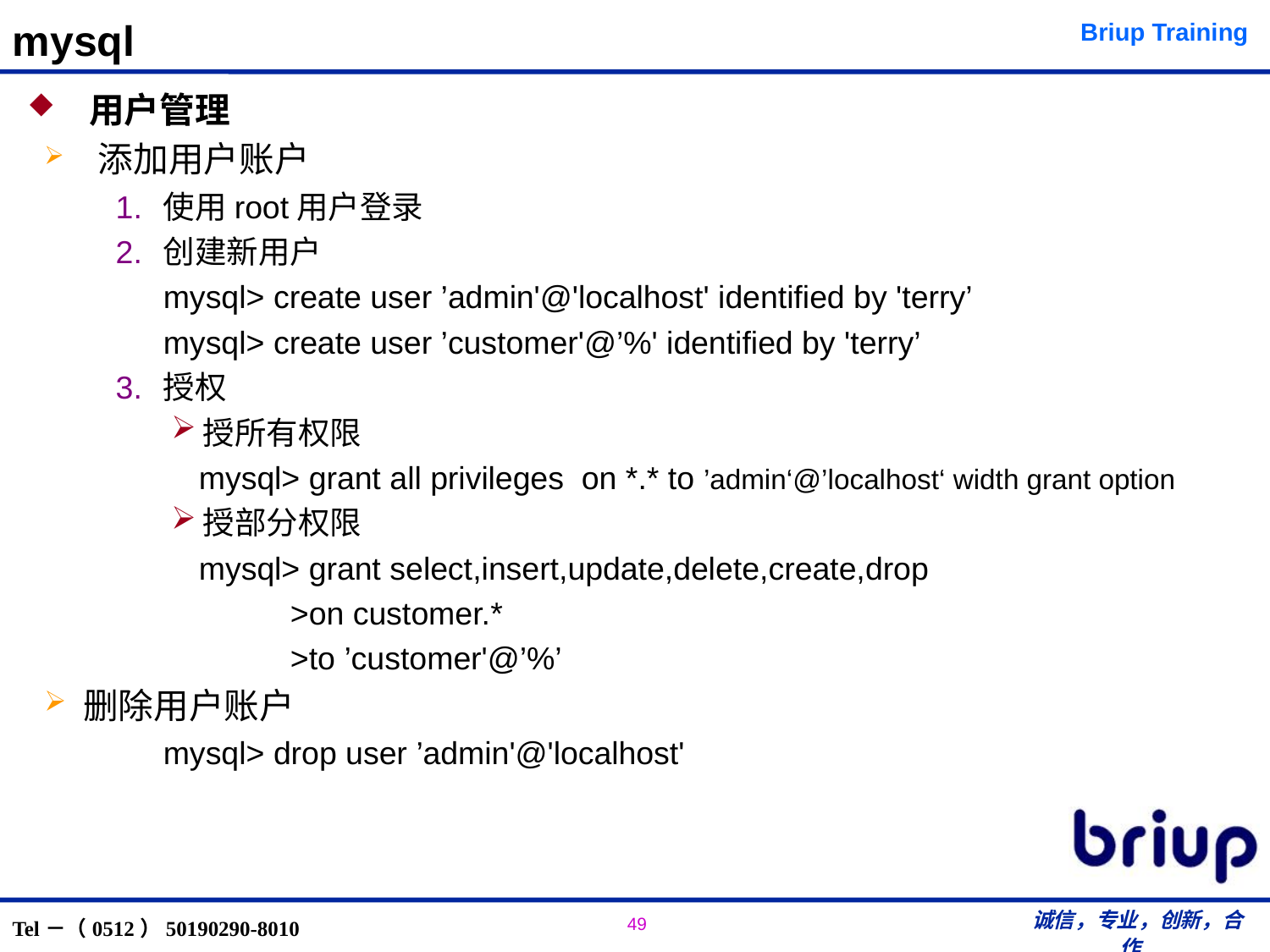

# mysql
 用户管理
 添加用户账户
使用root用户登录
创建新用户
	mysql> create user ’admin'@'localhost' identified by 'terry’
	mysql> create user ’customer'@’%' identified by 'terry’
授权
授所有权限
	    mysql> grant all privileges  on *.* to ’admin‘@’localhost‘ width grant option
授部分权限
	    mysql> grant select,insert,update,delete,create,drop
		>on customer.*
		>to ’customer'@’%’
删除用户账户
	mysql> drop user ’admin'@'localhost'